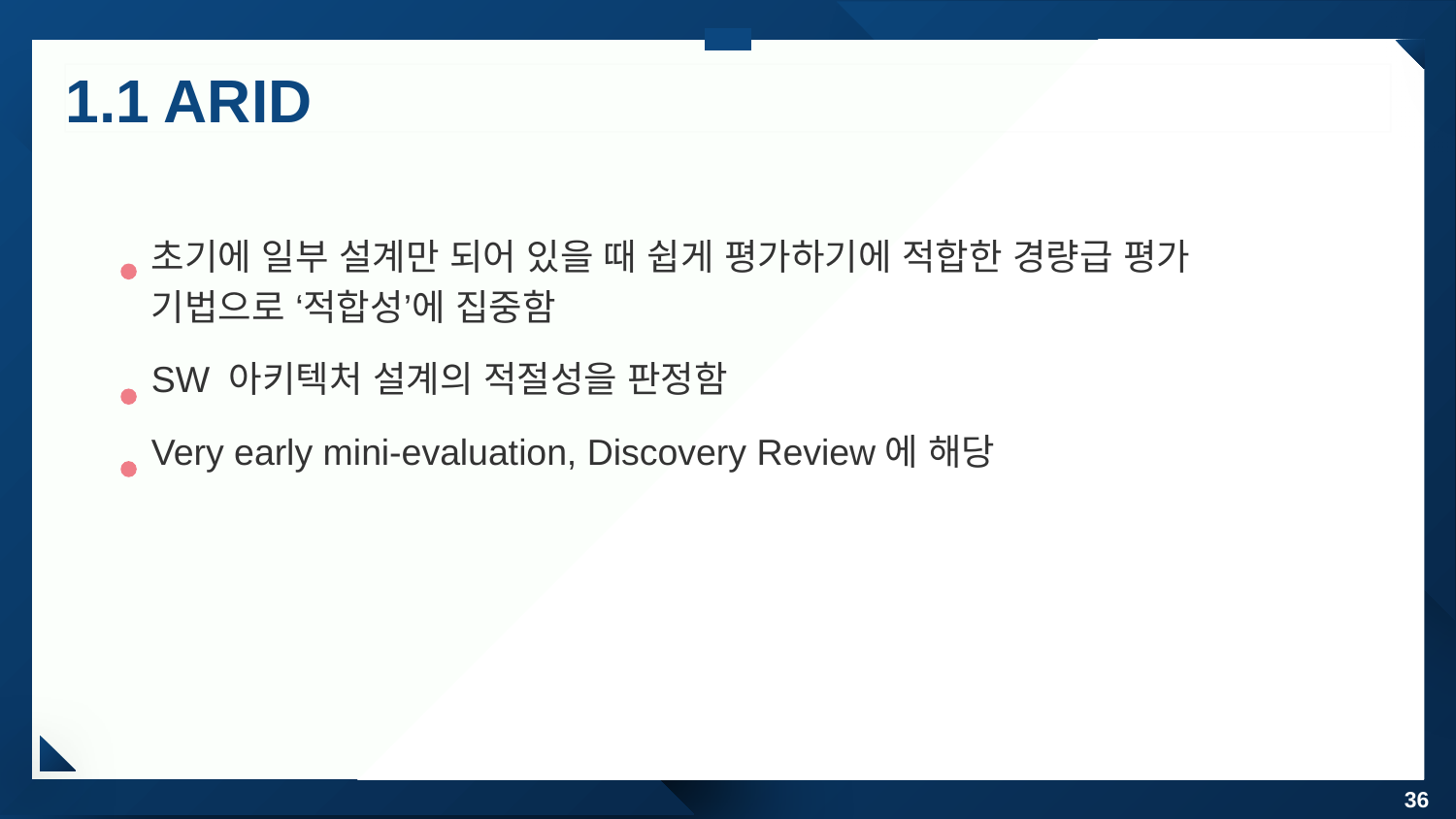

# 1.1 ARID
초기에 일부 설계만 되어 있을 때 쉽게 평가하기에 적합한 경량급 평가 기법으로 ‘적합성’에 집중함
SW 아키텍처 설계의 적절성을 판정함
Very early mini-evaluation, Discovery Review에 해당

36